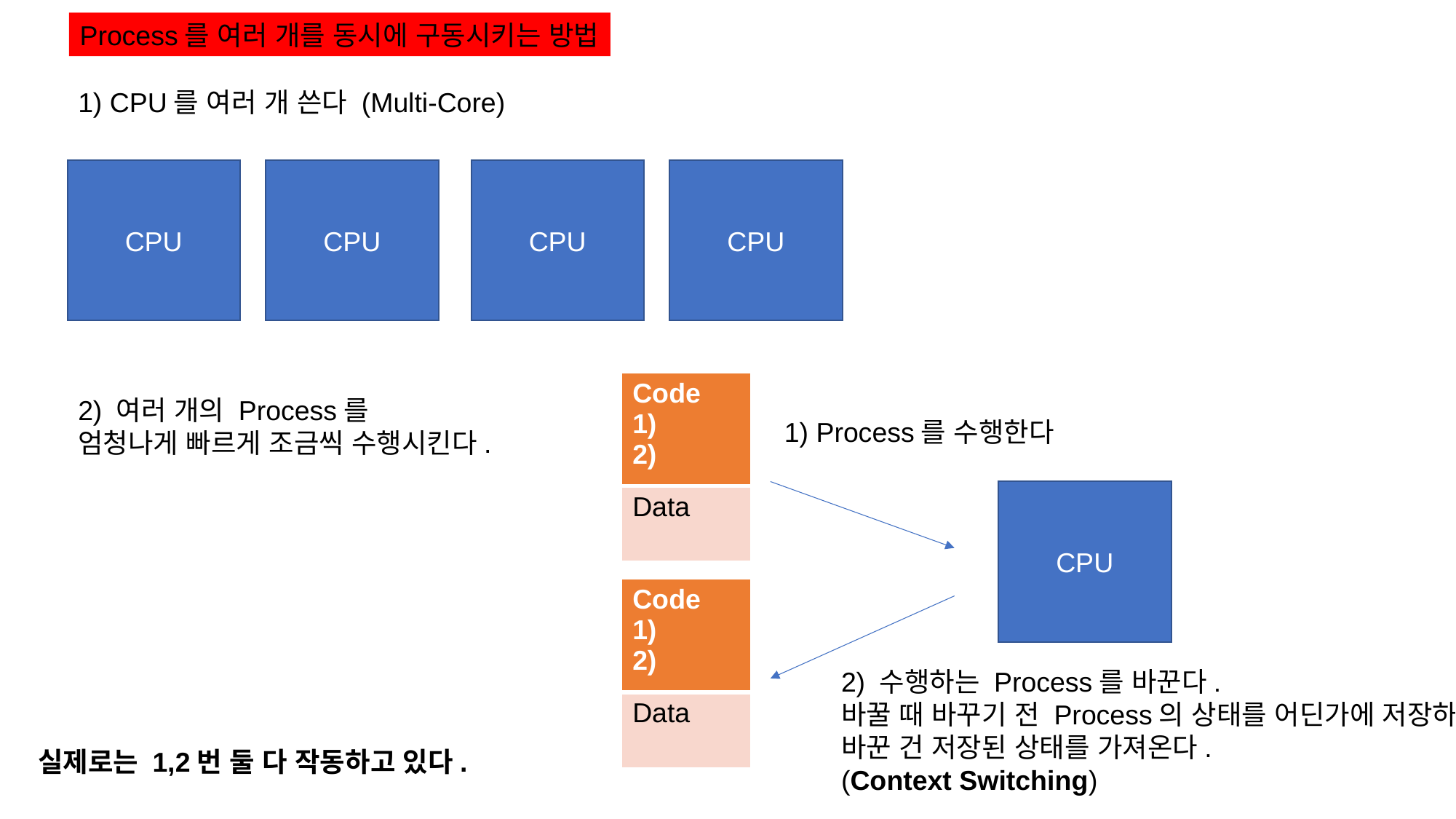

Process를 여러 개를 동시에 구동시키는 방법
1) CPU를 여러 개 쓴다 (Multi-Core)
CPU
CPU
CPU
CPU
| Code 1) 2) |
| --- |
| Data |
2) 여러 개의 Process를
엄청나게 빠르게 조금씩 수행시킨다.
1) Process를 수행한다
CPU
| Code 1) 2) |
| --- |
| Data |
2) 수행하는 Process를 바꾼다.
바꿀 때 바꾸기 전 Process의 상태를 어딘가에 저장하고 있음.
바꾼 건 저장된 상태를 가져온다.
(Context Switching)
실제로는 1,2번 둘 다 작동하고 있다.